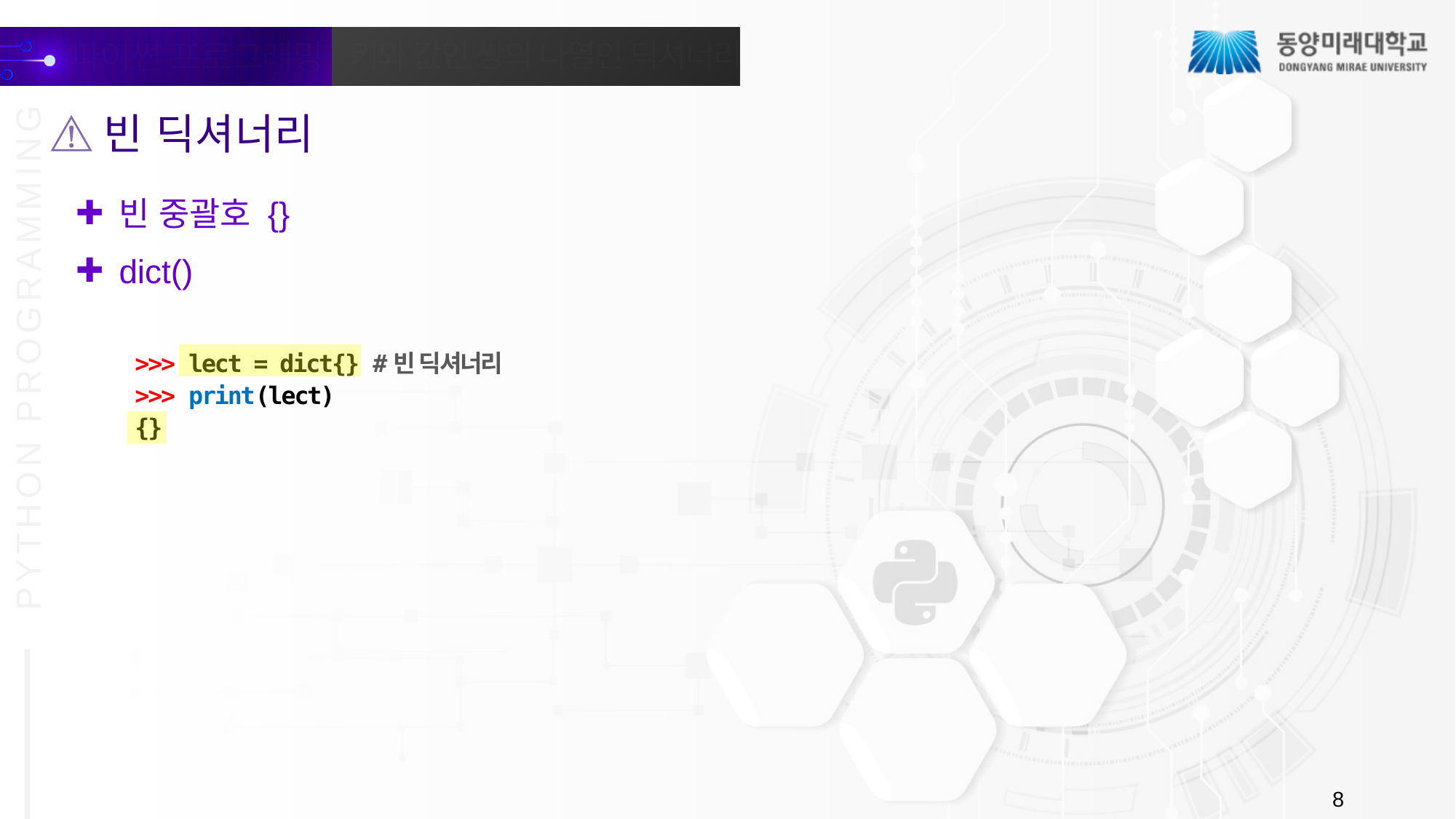

빈 딕셔너리
빈 중괄호 {}
dict()
>>> lect = dict{} #빈 딕셔너리
>>> print(lect)
{}

8